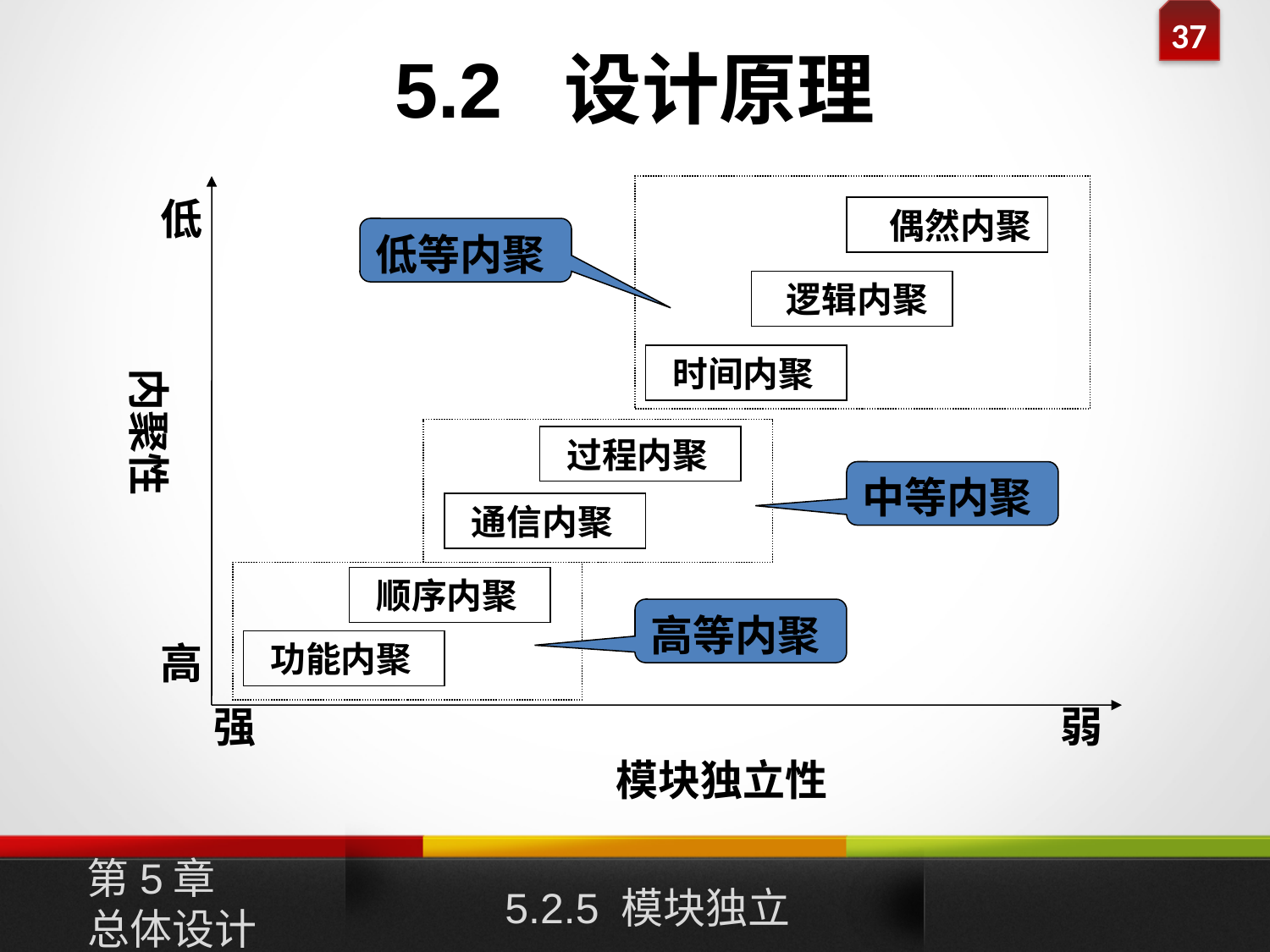

# 5.2  设计原理

低
    偶然内聚

低等内聚
   逻辑内聚
  时间内聚
内聚性

  过程内聚
中等内聚
  通信内聚

  顺序内聚
高等内聚
高
  功能内聚
强
弱

模块独立性
第5章
总体设计
5.2.5 模块独立